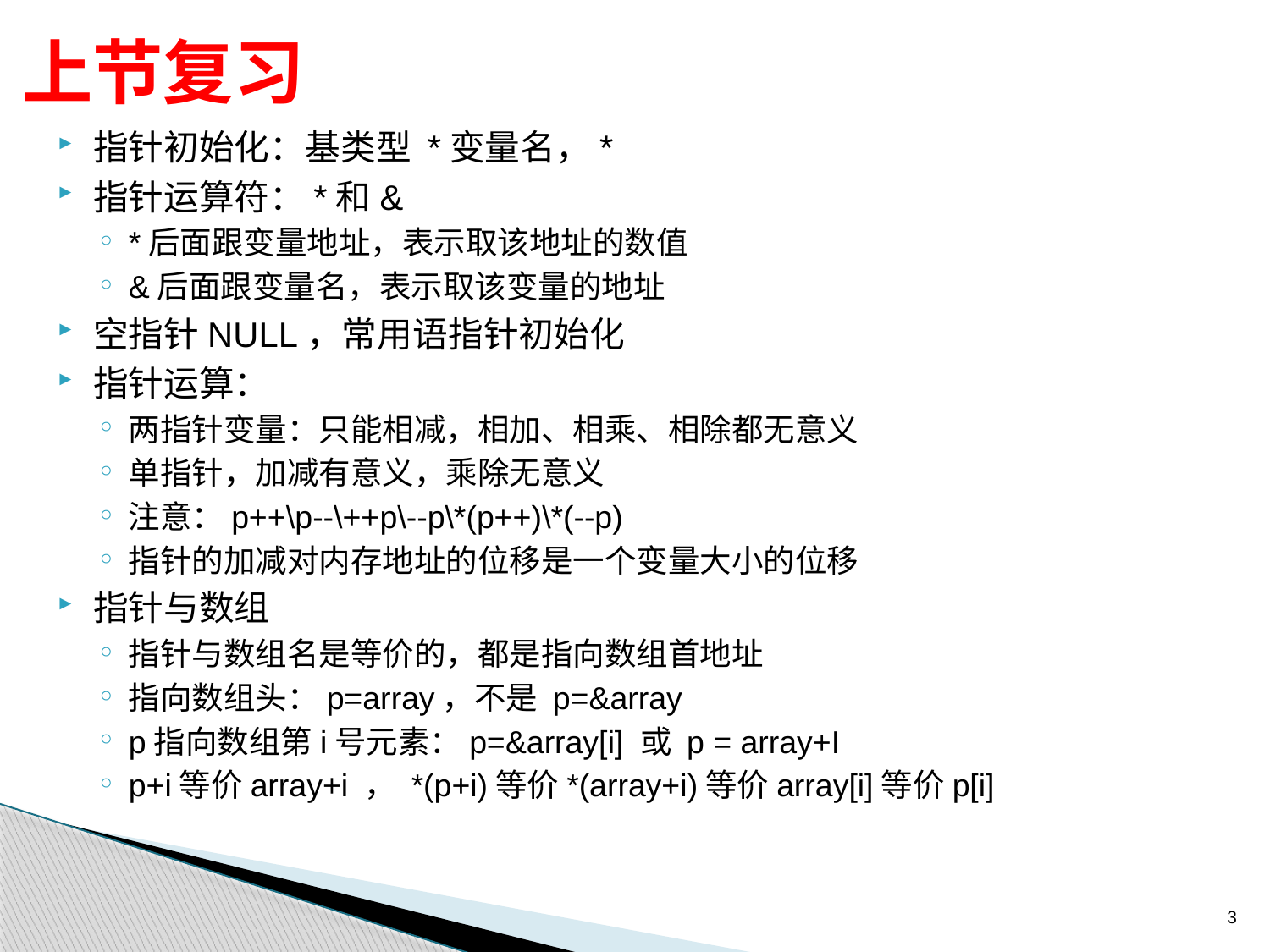

# 上节复习
指针初始化：基类型 *变量名，*
指针运算符：*和&
*后面跟变量地址，表示取该地址的数值
&后面跟变量名，表示取该变量的地址
空指针NULL，常用语指针初始化
指针运算：
两指针变量：只能相减，相加、相乘、相除都无意义
单指针，加减有意义，乘除无意义
注意：p++\p--\++p\--p\*(p++)\*(--p)
指针的加减对内存地址的位移是一个变量大小的位移
指针与数组
指针与数组名是等价的，都是指向数组首地址
指向数组头：p=array，不是 p=&array
p指向数组第i号元素：p=&array[i] 或 p = array+I
p+i等价array+i ， *(p+i)等价*(array+i)等价array[i]等价p[i]

3